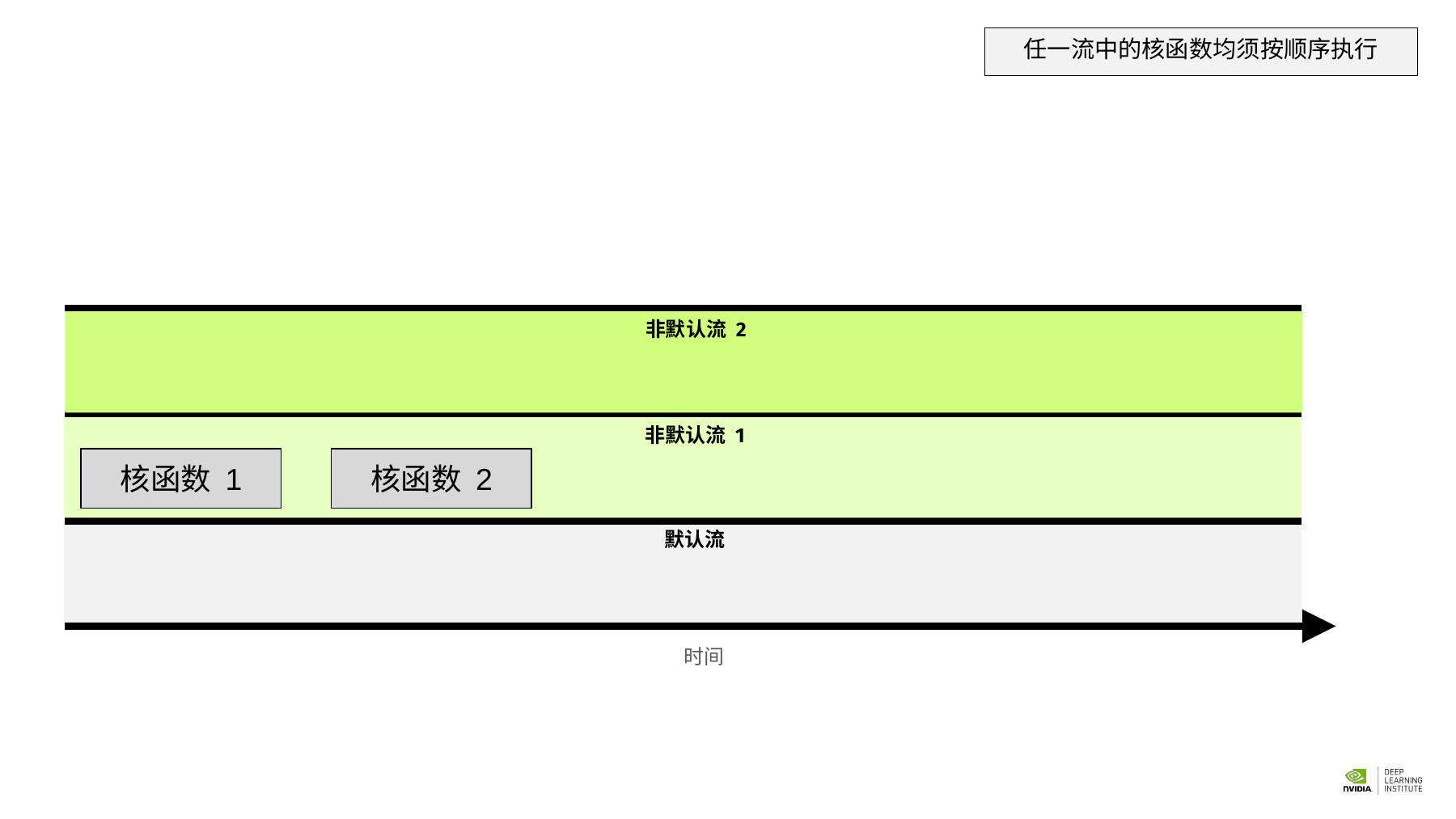

任一流中的核函数均须按顺序执行

非默认流 2

非默认流 1
核函数 1
核函数 2

# 默认流
时间